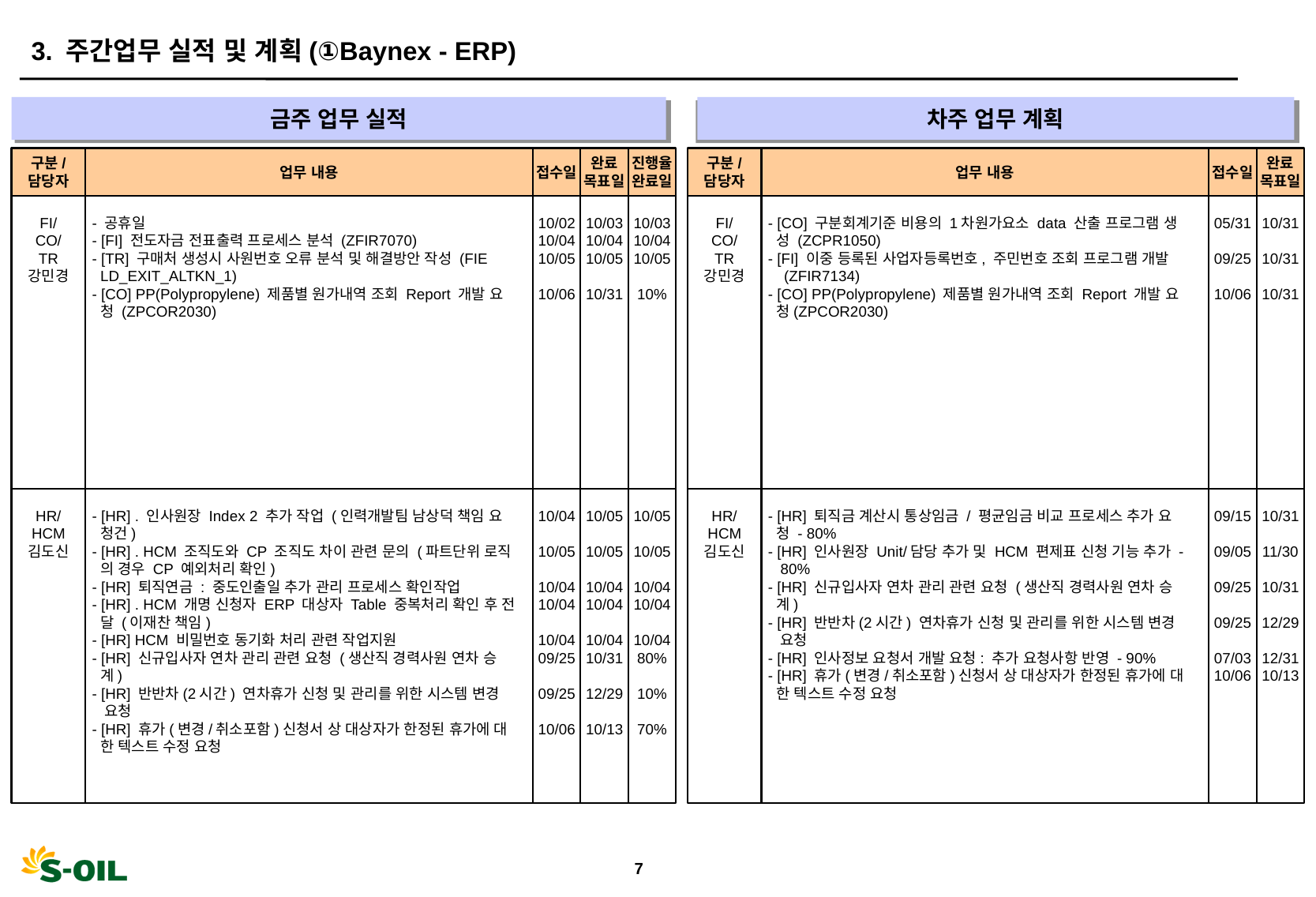

3. 주간업무 실적 및 계획(①Baynex - ERP)
금주 업무 실적
차주 업무 계획
" "
" "
구분/
담당자
업무 내용
접수일
완료
목표일
진행율
완료일
구분/
담당자
업무 내용
접수일
완료
목표일
FI/
CO/
TR
강민경

- 공휴일
- [FI] 전도자금 전표출력 프로세스 분석 (ZFIR7070)
- [TR] 구매처 생성시 사원번호 오류 분석 및 해결방안 작성 (FIE
  LD_EXIT_ALTKN_1)
- [CO] PP(Polypropylene) 제품별 원가내역 조회 Report 개발 요
  청 (ZPCOR2030)
10/02
10/04
10/05
10/06
10/03
10/04
10/05
10/31
10/03
10/04
10/05
10%
FI/
CO/
TR
강민경

- [CO] 구분회계기준 비용의 1차원가요소 data 산출 프로그램 생
  성 (ZCPR1050)
- [FI] 이중 등록된 사업자등록번호, 주민번호 조회 프로그램 개발
   (ZFIR7134)
- [CO] PP(Polypropylene) 제품별 원가내역 조회 Report 개발 요
  청(ZPCOR2030)
05/31
09/25
10/06
10/31
10/31
10/31
HR/
HCM
김도신

- [HR] . 인사원장 Index 2 추가 작업 (인력개발팀 남상덕 책임 요
  청건)
- [HR] . HCM 조직도와 CP 조직도 차이 관련 문의 (파트단위 로직
  의 경우 CP 예외처리 확인)
- [HR] 퇴직연금 : 중도인출일 추가 관리 프로세스 확인작업
- [HR] . HCM 개명 신청자 ERP 대상자 Table 중복처리 확인 후 전
  달 (이재찬 책임)
- [HR] HCM 비밀번호 동기화 처리 관련 작업지원
- [HR] 신규입사자 연차 관리 관련 요청 (생산직 경력사원 연차 승
  계)
- [HR] 반반차(2시간) 연차휴가 신청 및 관리를 위한 시스템 변경
   요청
- [HR] 휴가(변경/취소포함)신청서 상 대상자가 한정된 휴가에 대
  한 텍스트 수정 요청
10/04
10/05
10/04
10/04
10/04
09/25
09/25
10/06
10/05
10/05
10/04
10/04
10/04
10/31
12/29
10/13
10/05
10/05
10/04
10/04
10/04
80%
10%
70%
HR/
HCM
김도신

- [HR] 퇴직금 계산시 통상임금 / 평균임금 비교 프로세스 추가 요
  청 - 80%
- [HR] 인사원장 Unit/담당 추가 및 HCM 편제표 신청 기능 추가 -
   80%
- [HR] 신규입사자 연차 관리 관련 요청 (생산직 경력사원 연차 승
  계)
- [HR] 반반차(2시간) 연차휴가 신청 및 관리를 위한 시스템 변경
   요청
- [HR] 인사정보 요청서 개발 요청: 추가 요청사항 반영 - 90%
- [HR] 휴가(변경/취소포함)신청서 상 대상자가 한정된 휴가에 대
  한 텍스트 수정 요청
09/15
09/05
09/25
09/25
07/03
10/06
10/31
11/30
10/31
12/29
12/31
10/13